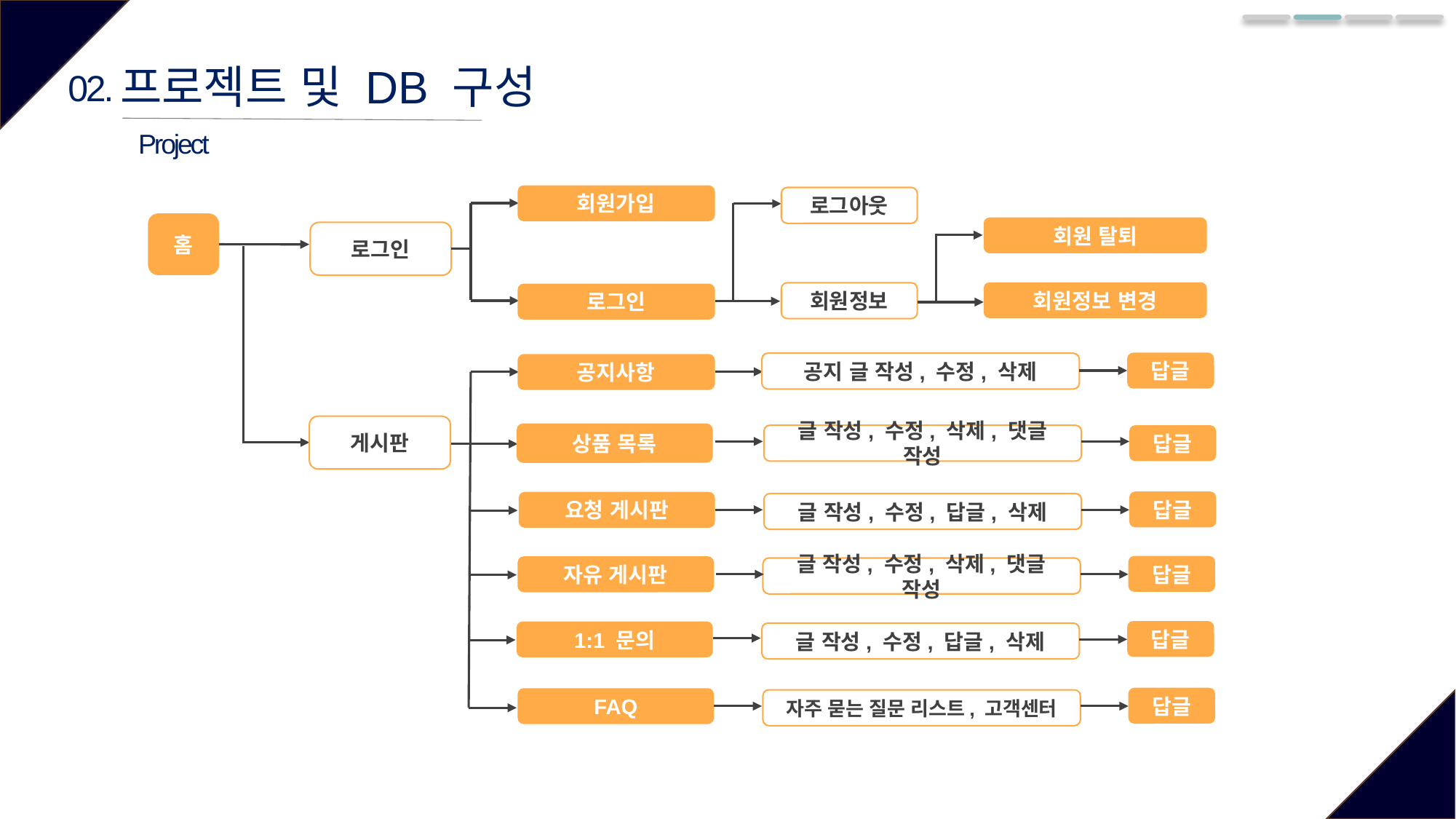

프로젝트 및 DB 구성
02.
Project
회원가입
로그아웃
홈
회원 탈퇴
로그인
회원정보 변경
회원정보
로그인
답글
공지 글 작성, 수정, 삭제
공지사항
게시판
상품 목록
글 작성, 수정, 삭제, 댓글 작성
답글
답글
요청 게시판
글 작성, 수정, 답글, 삭제
답글
자유 게시판
글 작성, 수정, 삭제, 댓글 작성
답글
1:1 문의
글 작성, 수정, 답글, 삭제
답글
FAQ
자주 묻는 질문 리스트, 고객센터